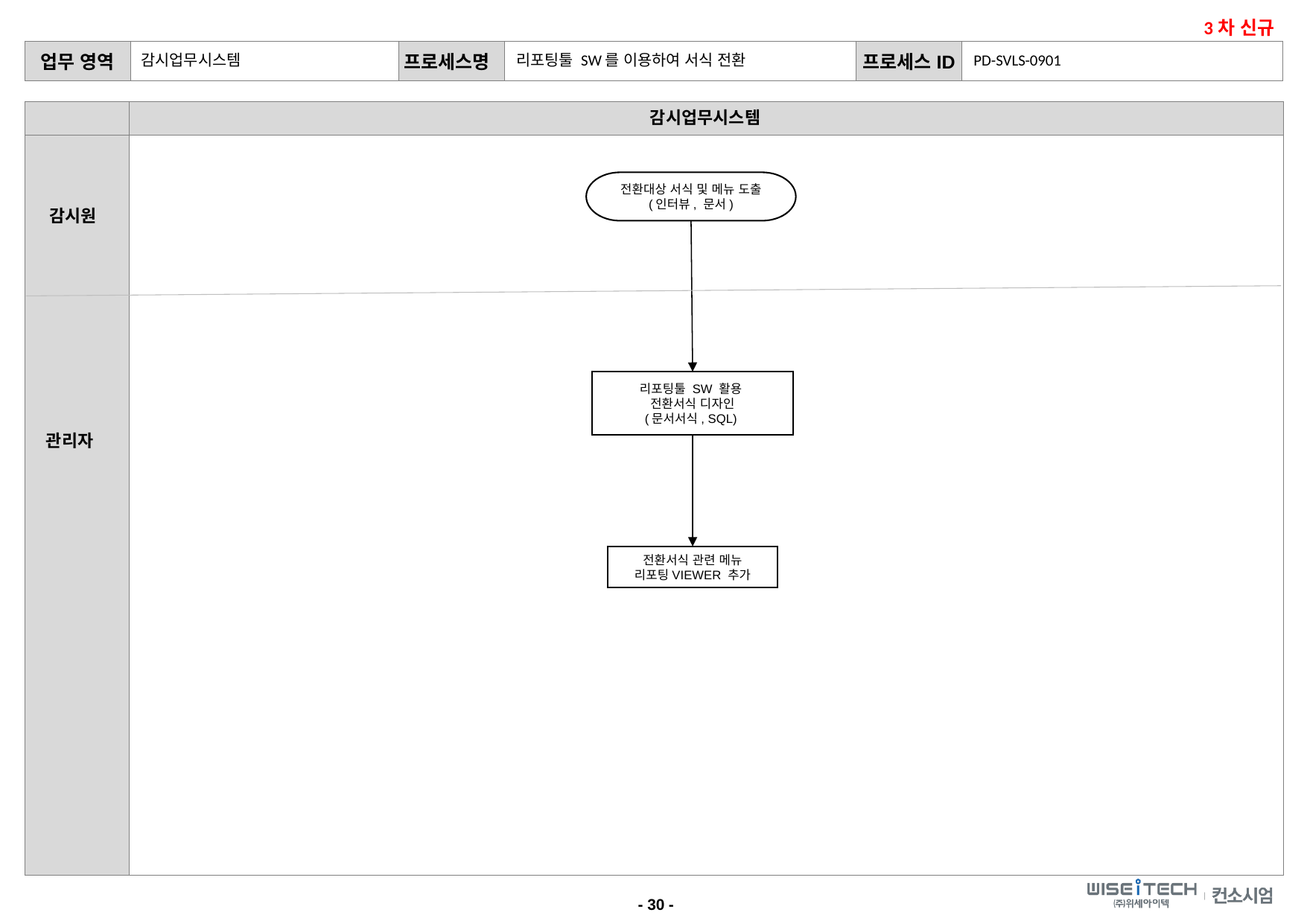

3차 신규
PD-SVLS-0901
감시업무시스템
리포팅툴 SW를 이용하여 서식 전환
감시업무시스템
  감시원
전환대상 서식 및 메뉴 도출
(인터뷰, 문서)
 관리자
리포팅툴 SW 활용
전환서식 디자인
(문서서식, SQL)
전환서식 관련 메뉴
리포팅VIEWER 추가